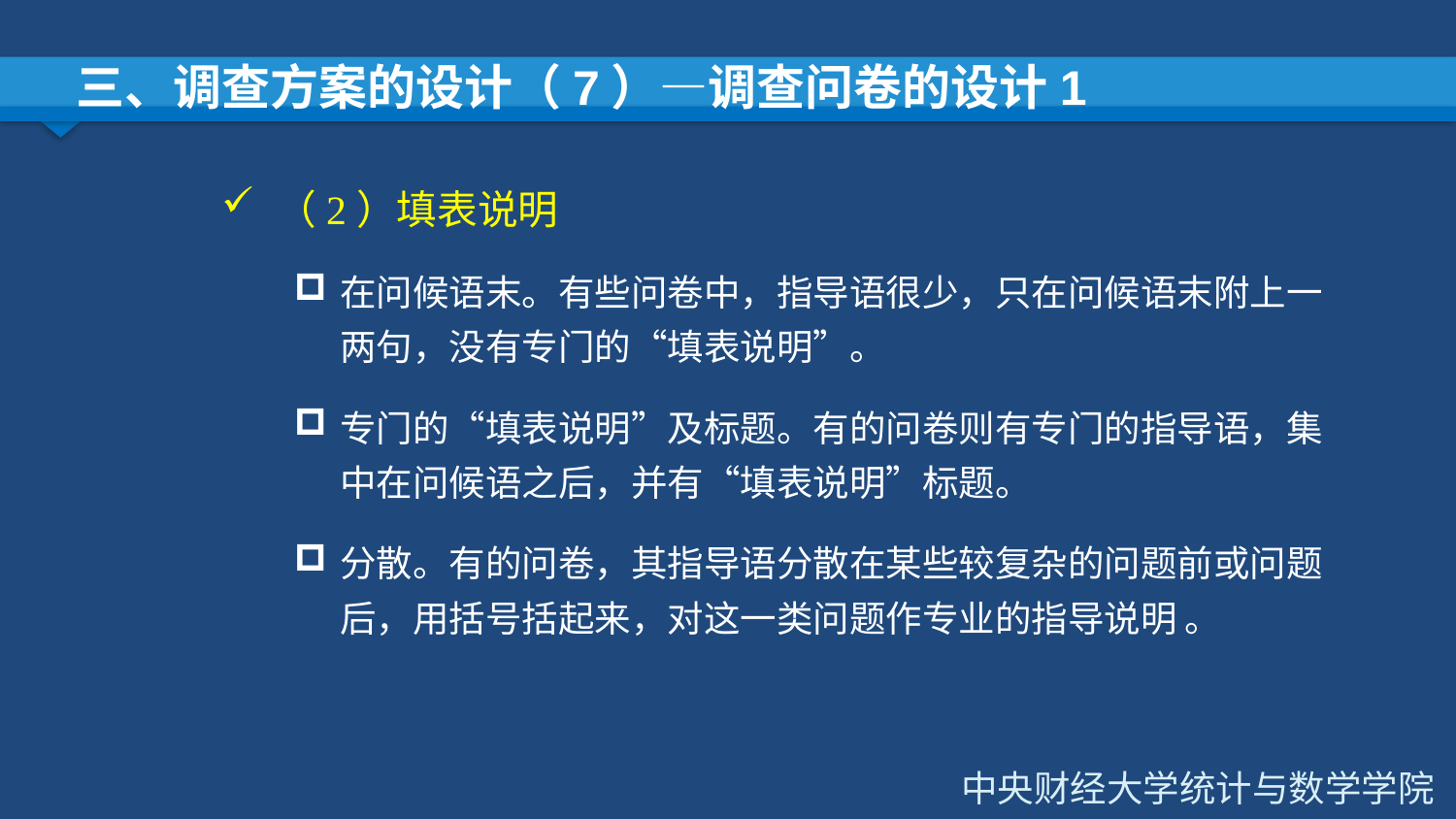

# 三、调查方案的设计（7）—调查问卷的设计1
（2）填表说明
在问候语末。有些问卷中，指导语很少，只在问候语末附上一两句，没有专门的“填表说明”。
专门的“填表说明”及标题。有的问卷则有专门的指导语，集中在问候语之后，并有“填表说明”标题。
分散。有的问卷，其指导语分散在某些较复杂的问题前或问题后，用括号括起来，对这一类问题作专业的指导说明 。